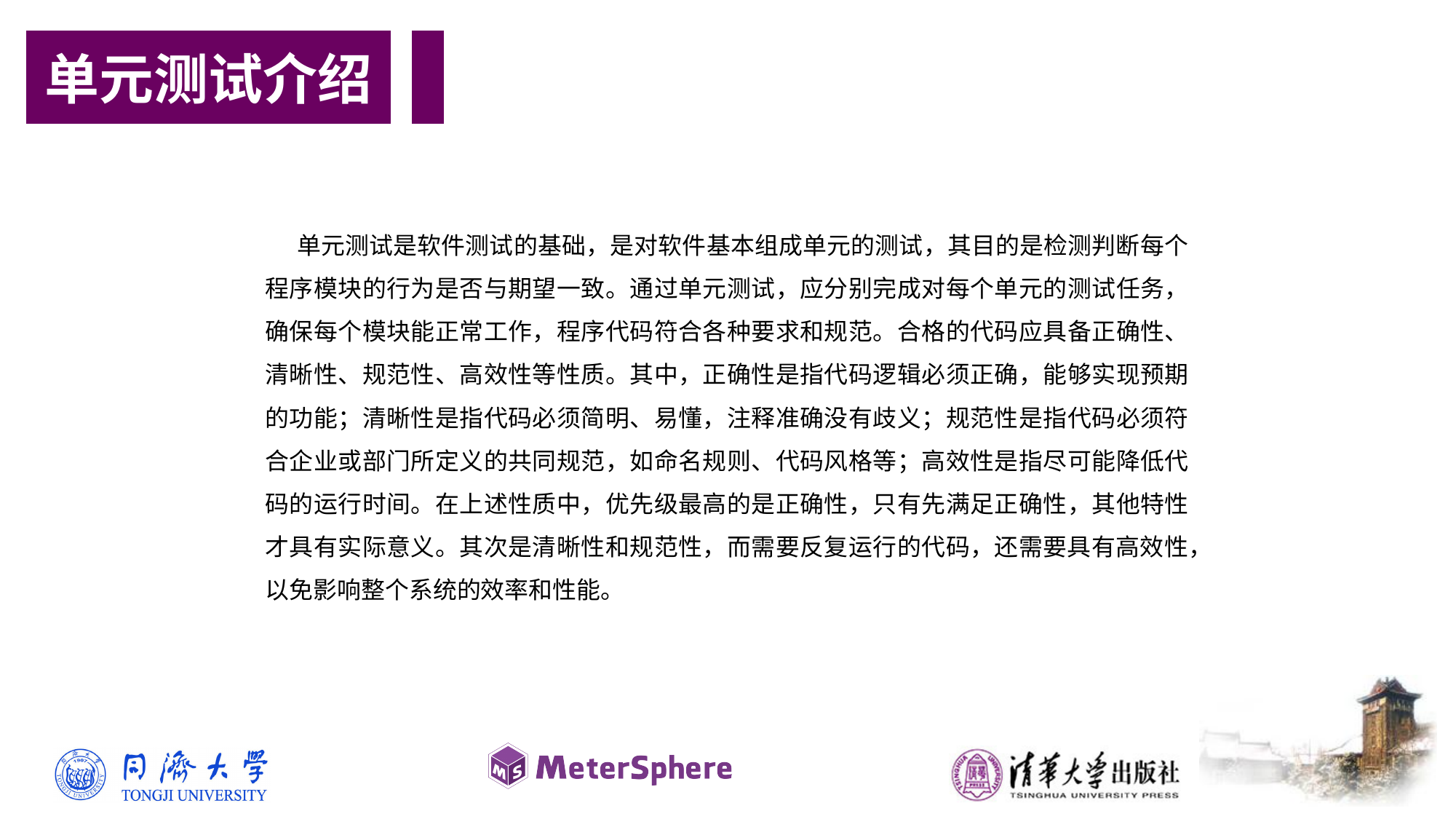

单元测试介绍
单元测试是软件测试的基础，是对软件基本组成单元的测试，其目的是检测判断每个程序模块的行为是否与期望一致。通过单元测试，应分别完成对每个单元的测试任务，确保每个模块能正常工作，程序代码符合各种要求和规范。合格的代码应具备正确性、清晰性、规范性、高效性等性质。其中，正确性是指代码逻辑必须正确，能够实现预期的功能；清晰性是指代码必须简明、易懂，注释准确没有歧义；规范性是指代码必须符合企业或部门所定义的共同规范，如命名规则、代码风格等；高效性是指尽可能降低代码的运行时间。在上述性质中，优先级最高的是正确性，只有先满足正确性，其他特性才具有实际意义。其次是清晰性和规范性，而需要反复运行的代码，还需要具有高效性，以免影响整个系统的效率和性能。